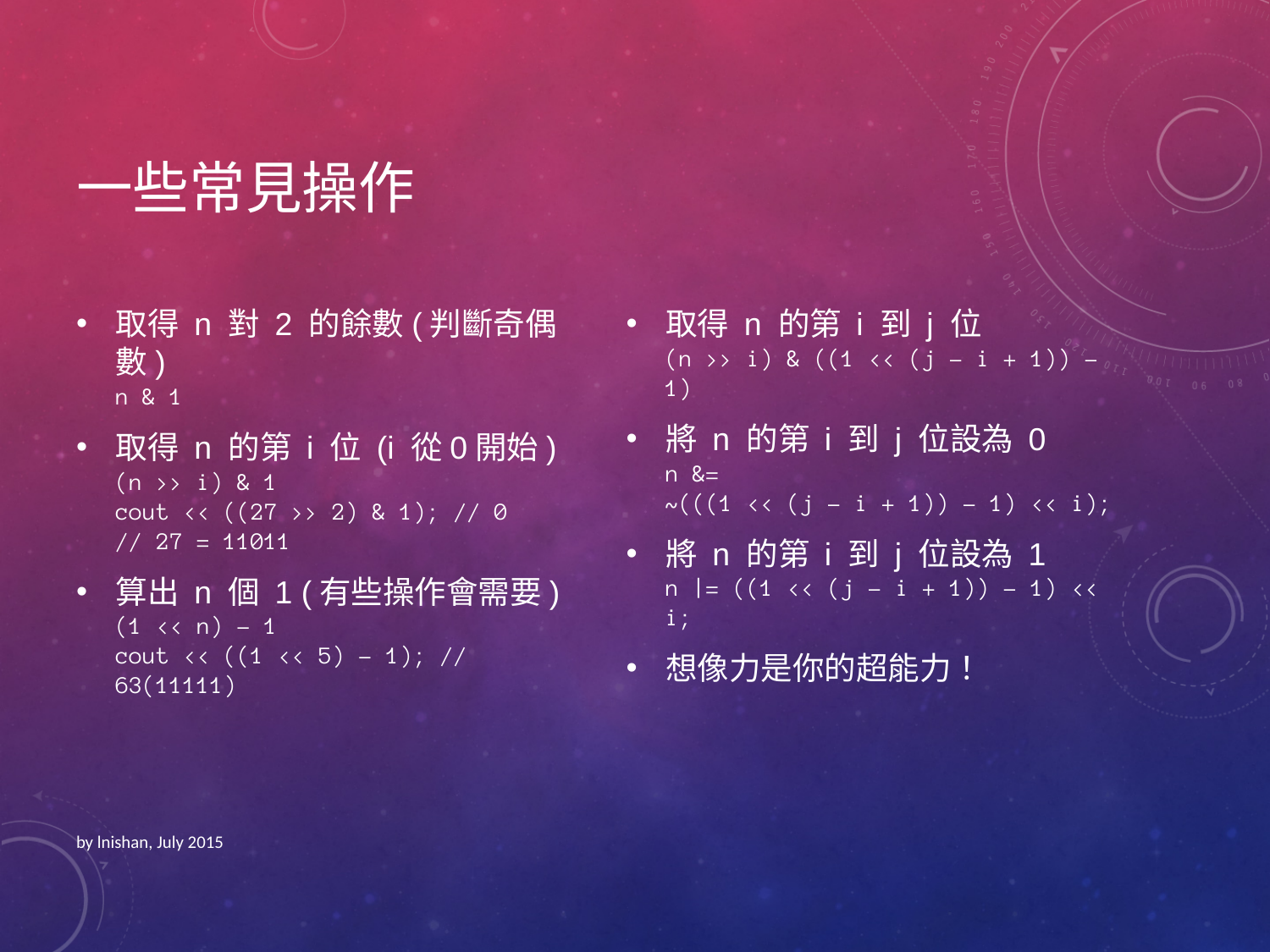

# 一些常見操作
取得 n 的第 i 到 j 位
(n >> i) & ((1 << (j - i + 1)) - 1)
將 n 的第 i 到 j 位設為 0
n &=
~(((1 << (j - i + 1)) - 1) << i);
將 n 的第 i 到 j 位設為 1
n |= ((1 << (j - i + 1)) - 1) << i;
想像力是你的超能力！
取得 n 對 2 的餘數(判斷奇偶數)
n & 1
取得 n 的第 i 位 (i 從0開始)
(n >> i) & 1
cout << ((27 >> 2) & 1); // 0
// 27 = 11011
算出 n 個 1 (有些操作會需要)
(1 << n) - 1
cout << ((1 << 5) - 1); // 63(11111)

by lnishan, July 2015